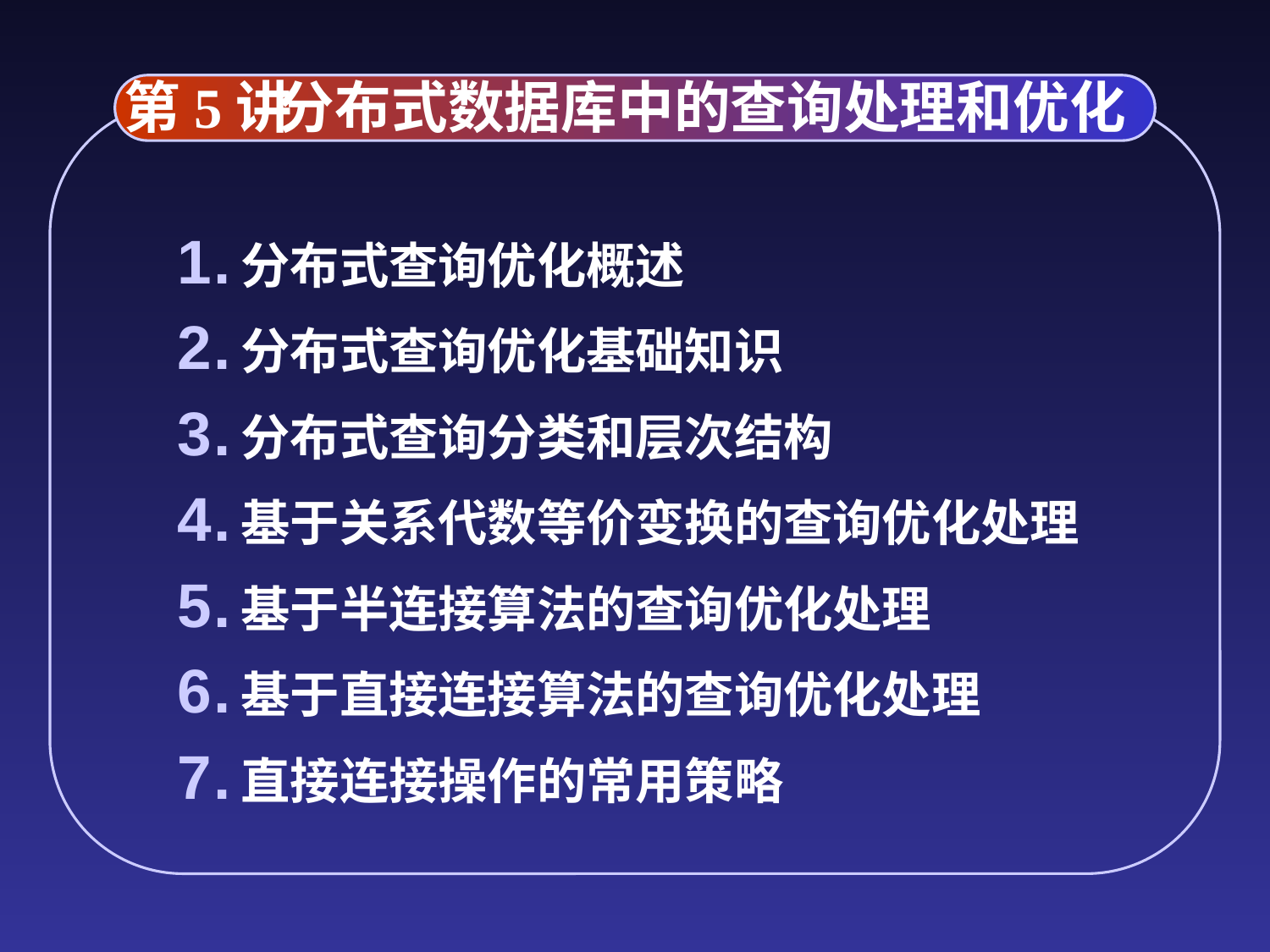

第5讲
分布式数据库中的查询处理和优化

分布式查询优化概述
分布式查询优化基础知识
分布式查询分类和层次结构
基于关系代数等价变换的查询优化处理
基于半连接算法的查询优化处理
基于直接连接算法的查询优化处理
直接连接操作的常用策略